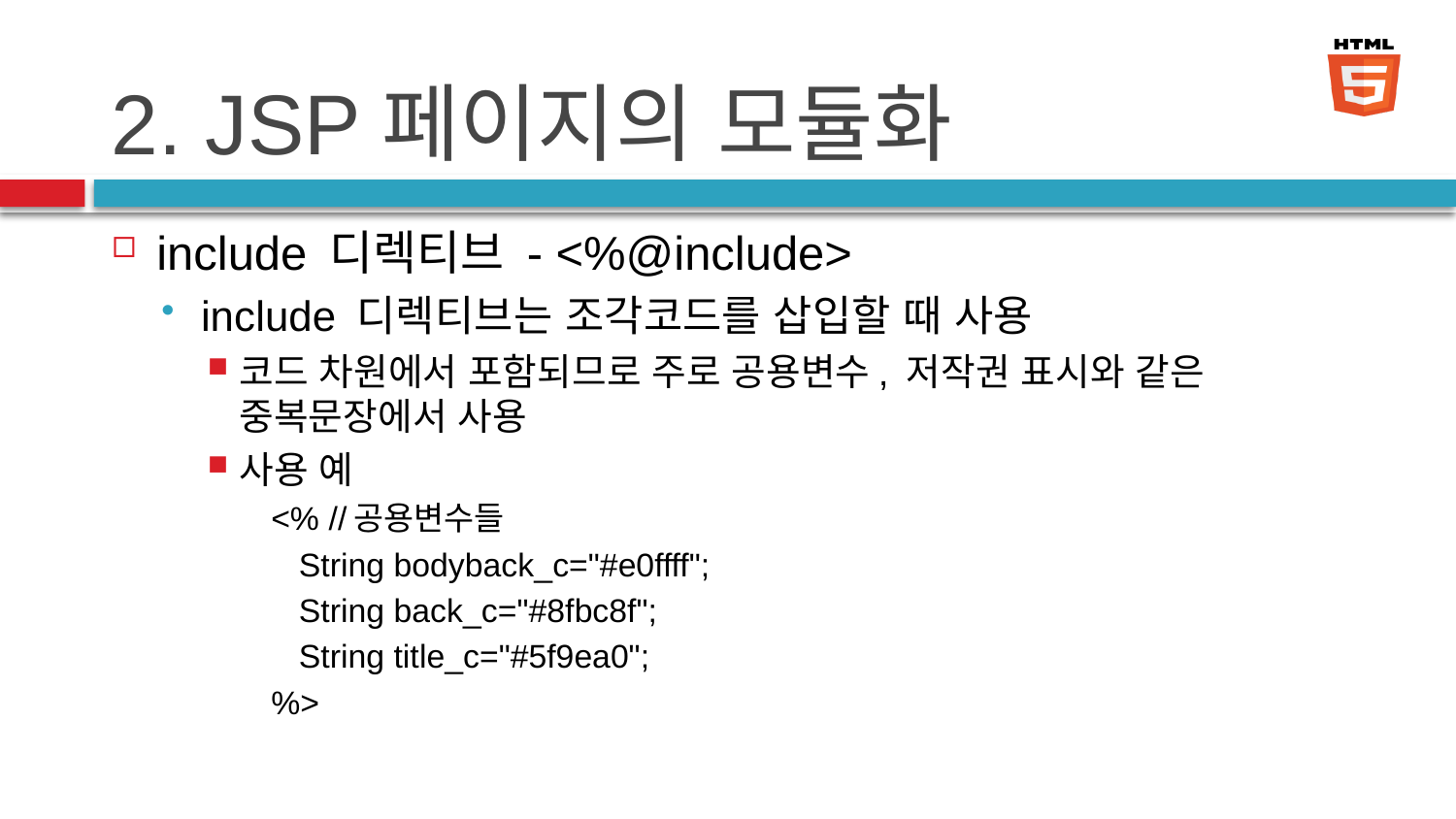

# 2. JSP페이지의 모듈화
include 디렉티브 - <%@include>
include 디렉티브는 조각코드를 삽입할 때 사용
코드 차원에서 포함되므로 주로 공용변수, 저작권 표시와 같은 중복문장에서 사용
사용 예
<% //공용변수들
   String bodyback_c="#e0ffff";
   String back_c="#8fbc8f";
   String title_c="#5f9ea0";
%>